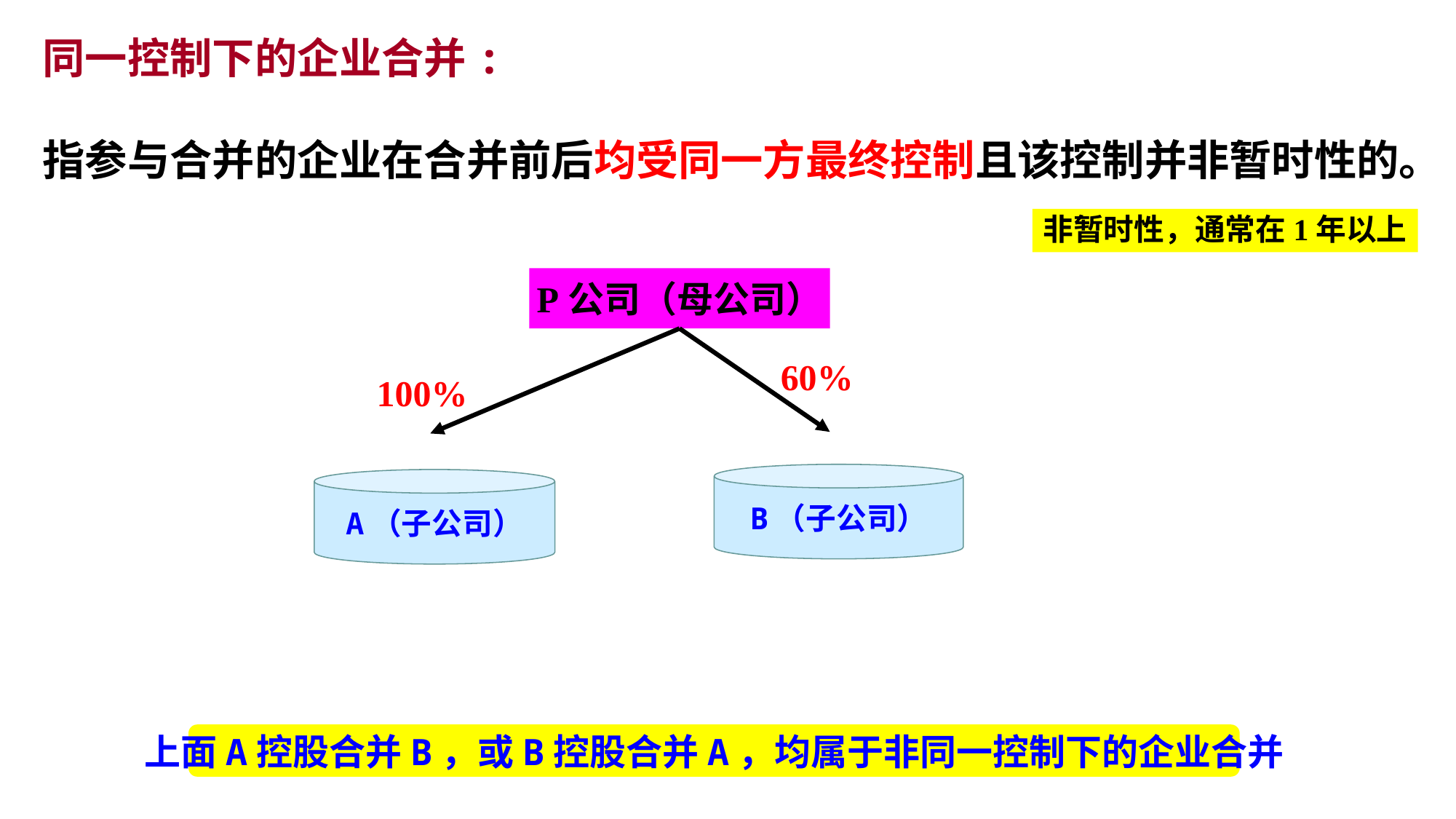

同一控制下的企业合并:

指参与合并的企业在合并前后均受同一方最终控制且该控制并非暂时性的。
同一控制与非同一控制
非暂时性，通常在1年以上

P公司（母公司）
60%
100%
B（子公司）
A（子公司）
上面A控股合并B，或B控股合并A，均属于非同一控制下的企业合并